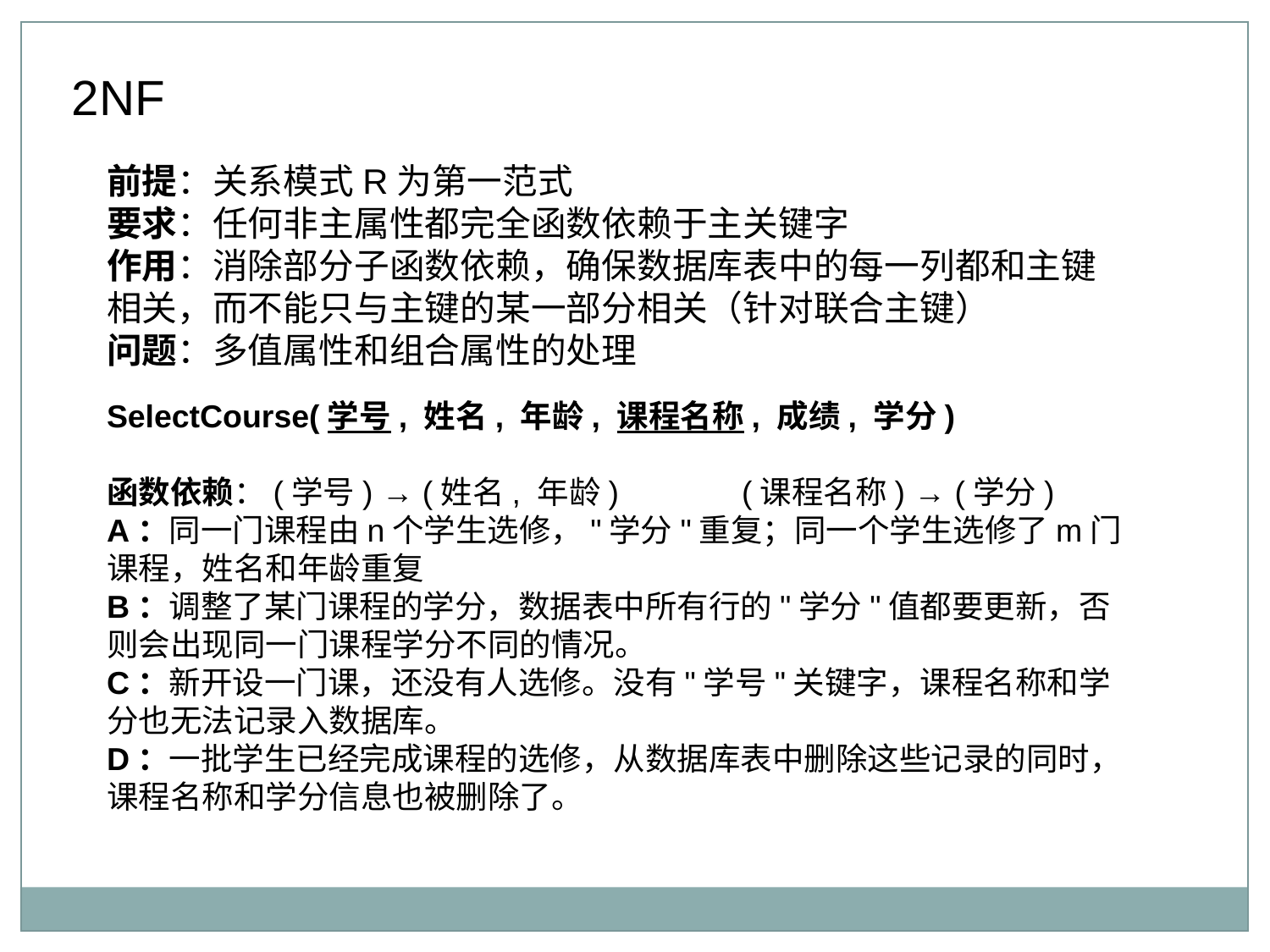

2NF
前提：关系模式R为第一范式
要求：任何非主属性都完全函数依赖于主关键字
作用：消除部分子函数依赖，确保数据库表中的每一列都和主键相关，而不能只与主键的某一部分相关（针对联合主键）
问题：多值属性和组合属性的处理
SelectCourse(学号, 姓名, 年龄, 课程名称, 成绩, 学分)

函数依赖：(学号) → (姓名, 年龄)	(课程名称) → (学分)
A：同一门课程由n个学生选修，"学分"重复；同一个学生选修了m门课程，姓名和年龄重复
B：调整了某门课程的学分，数据表中所有行的"学分"值都要更新，否则会出现同一门课程学分不同的情况。
C：新开设一门课，还没有人选修。没有"学号"关键字，课程名称和学分也无法记录入数据库。
D：一批学生已经完成课程的选修，从数据库表中删除这些记录的同时，课程名称和学分信息也被删除了。